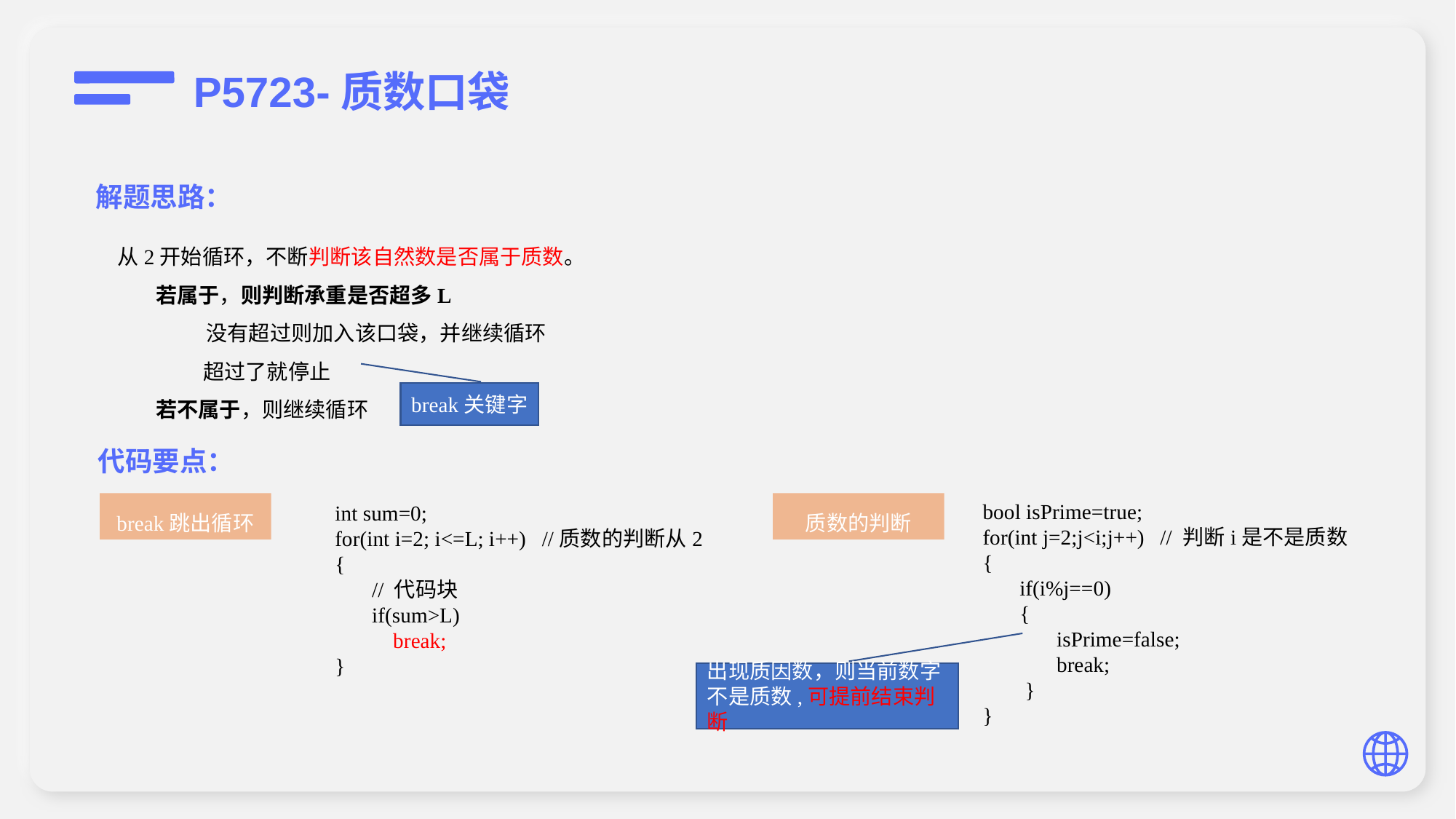

P5723-质数口袋

解题思路：
从2开始循环，不断判断该自然数是否属于质数。
       若属于，则判断承重是否超多L
                 没有超过则加入该口袋，并继续循环
                 超过了就停止
       若不属于，则继续循环
break关键字
代码要点：
质数的判断
bool isPrime=true;
for(int j=2;j<i;j++)   // 判断i是不是质数
{
       if(i%j==0)
       {
              isPrime=false;
              break;
        }
}
break跳出循环
int sum=0;
for(int i=2; i<=L; i++)   //质数的判断从2
{
       // 代码块
       if(sum>L)
           break;
}

出现质因数，则当前数字不是质数,可提前结束判断